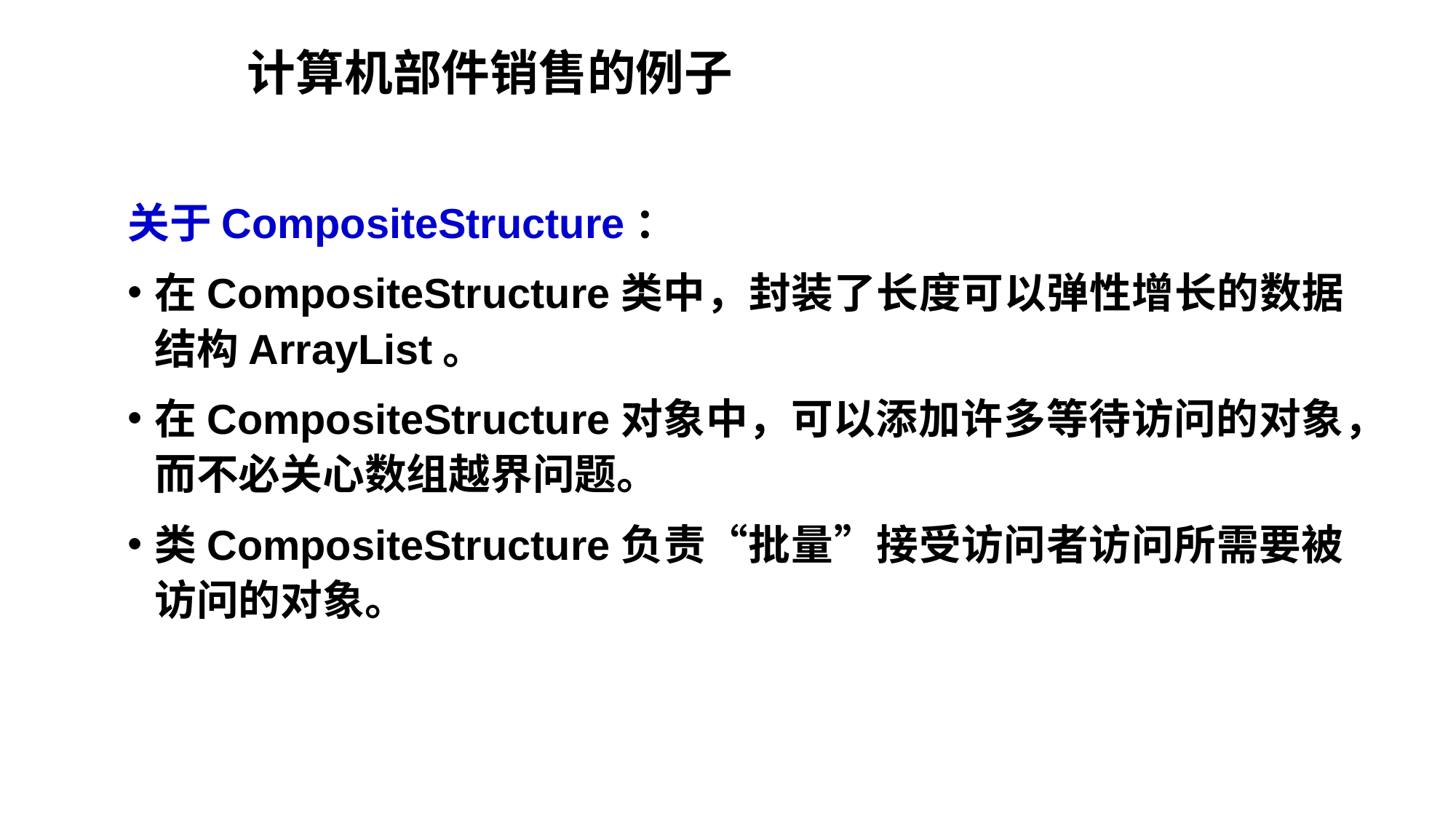

# 计算机部件销售的例子
关于CompositeStructure：
在CompositeStructure类中，封装了长度可以弹性增长的数据结构ArrayList。
在CompositeStructure对象中，可以添加许多等待访问的对象，而不必关心数组越界问题。
类CompositeStructure负责“批量”接受访问者访问所需要被访问的对象。
27